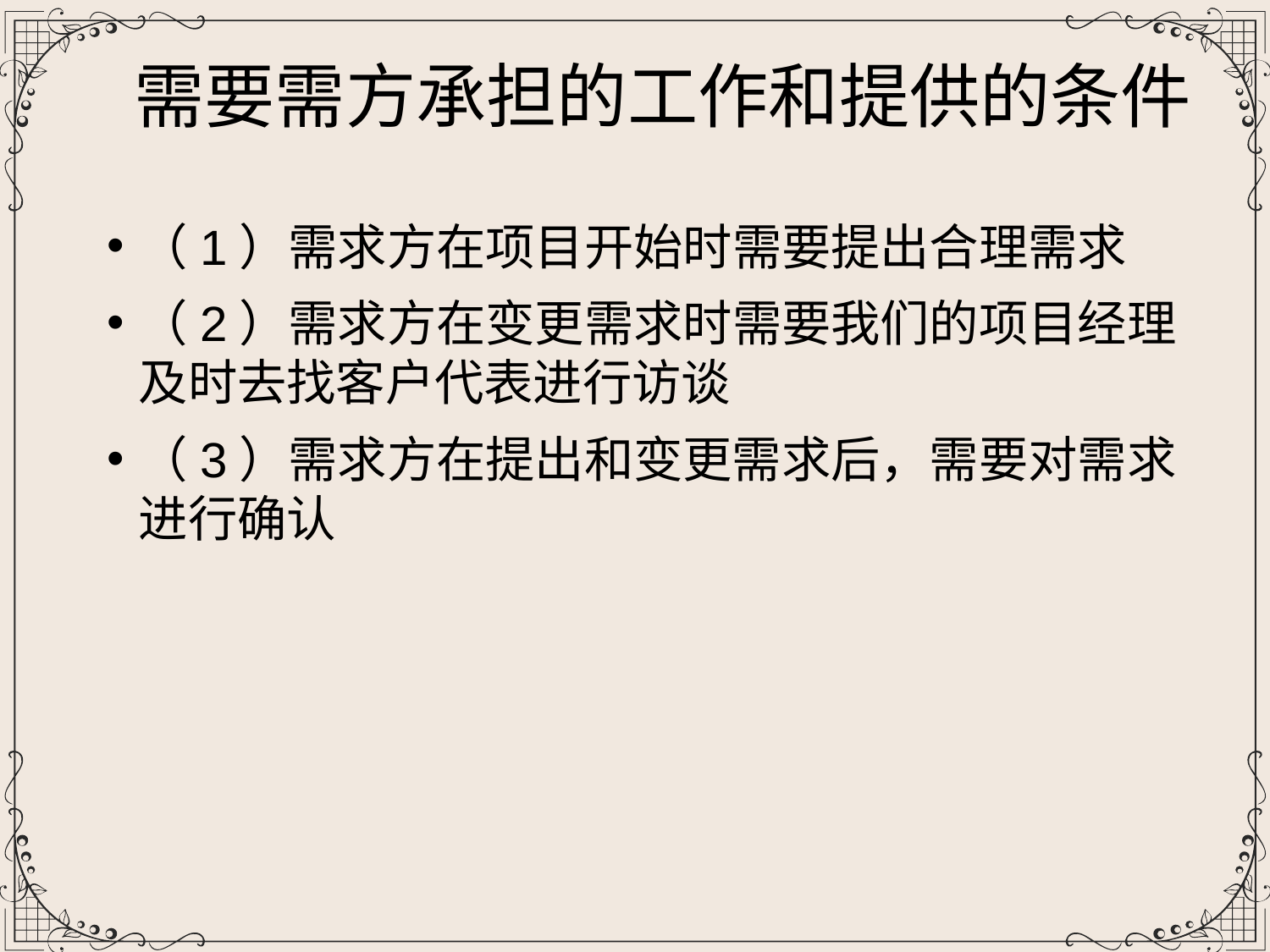

需要需方承担的工作和提供的条件
（1）需求方在项目开始时需要提出合理需求
（2）需求方在变更需求时需要我们的项目经理及时去找客户代表进行访谈
（3）需求方在提出和变更需求后，需要对需求进行确认